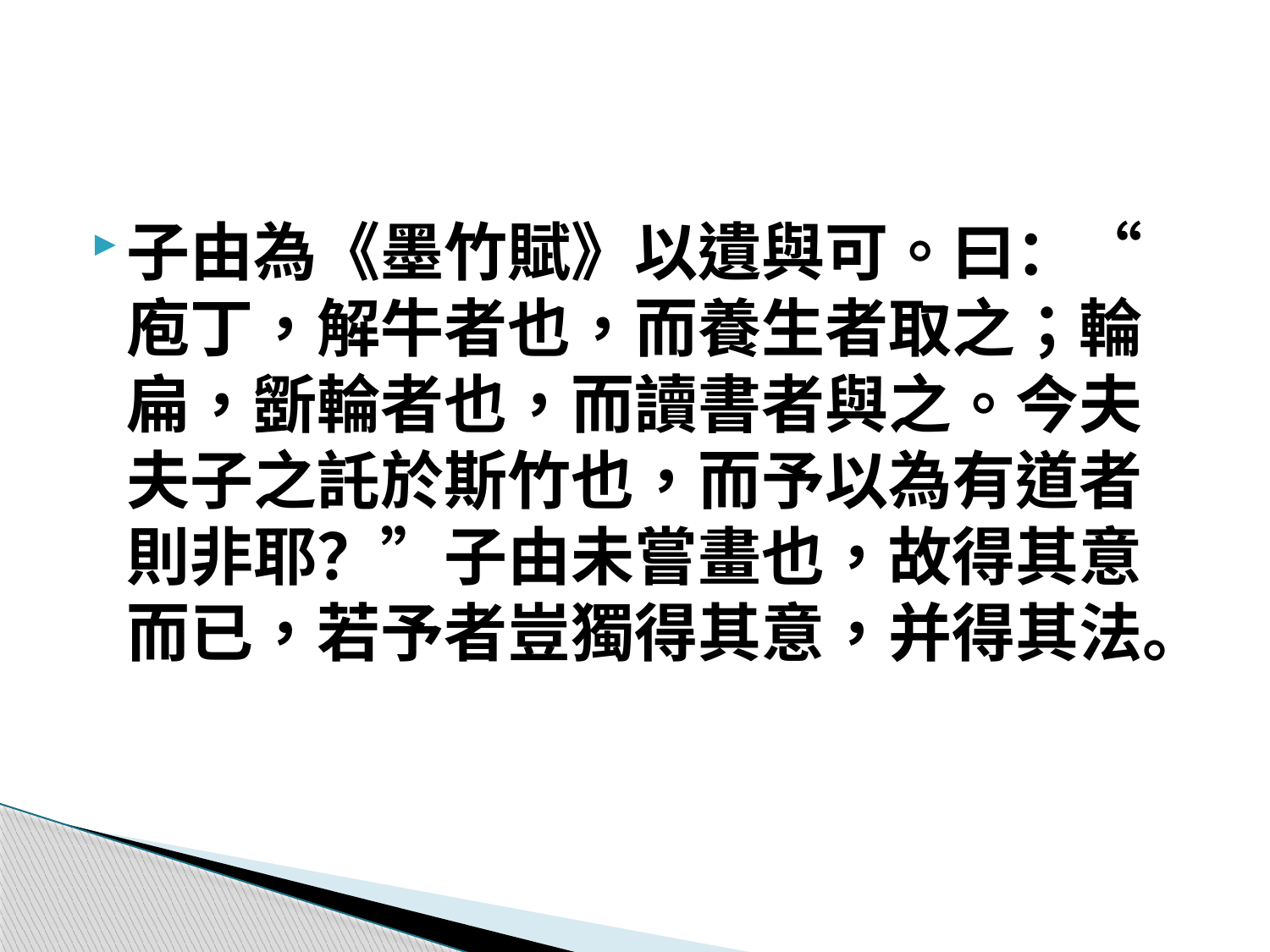

#
子由為《墨竹賦》以遺與可。曰：“庖丁，解牛者也，而養生者取之；輪扁，斵輪者也，而讀書者與之。今夫夫子之託於斯竹也，而予以為有道者則非耶？”子由未嘗畫也，故得其意而已，若予者豈獨得其意，并得其法。